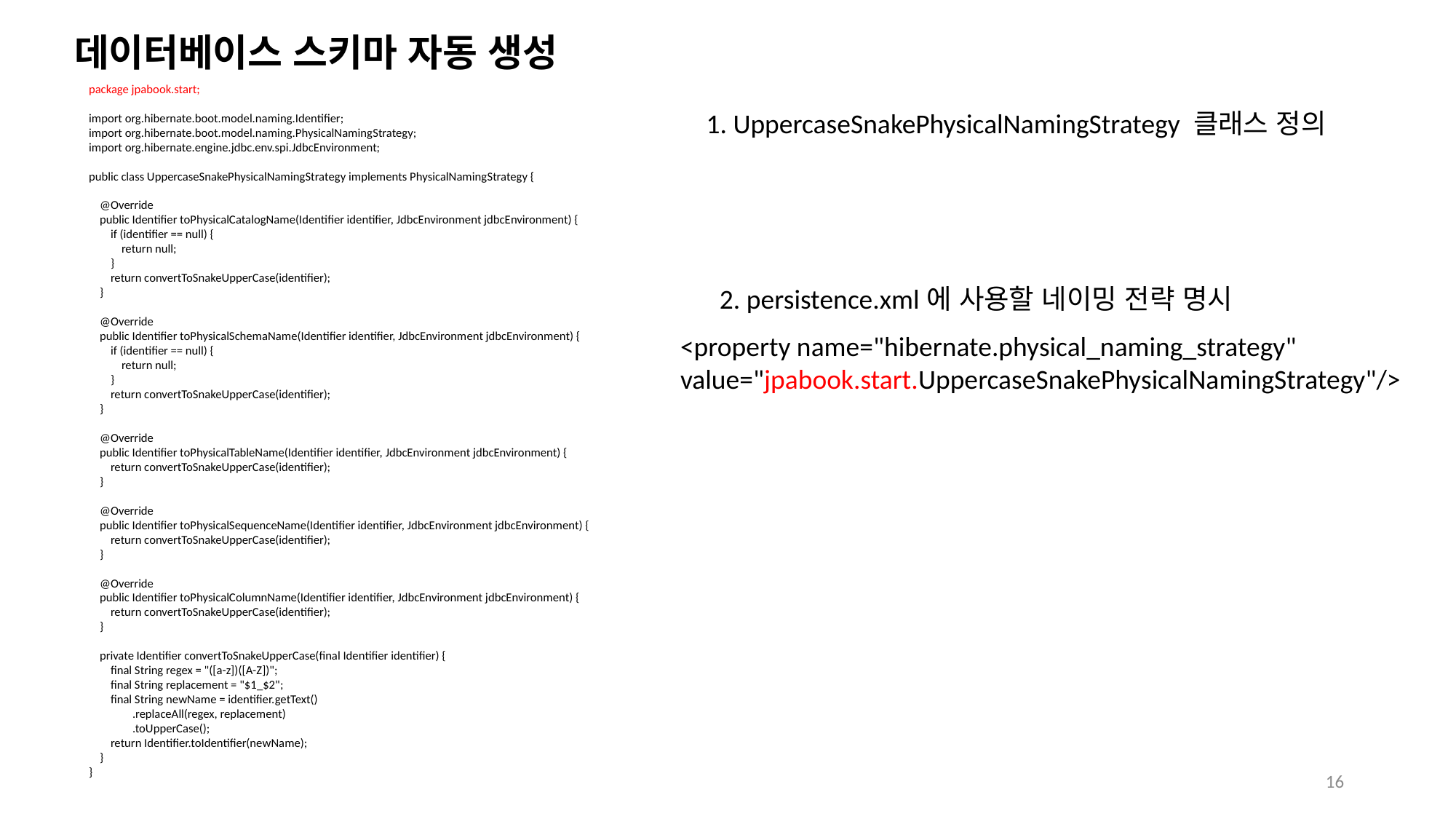

# 데이터베이스 스키마 자동 생성
package jpabook.start;

import org.hibernate.boot.model.naming.Identifier;
import org.hibernate.boot.model.naming.PhysicalNamingStrategy;
import org.hibernate.engine.jdbc.env.spi.JdbcEnvironment;

public class UppercaseSnakePhysicalNamingStrategy implements PhysicalNamingStrategy {

    @Override
    public Identifier toPhysicalCatalogName(Identifier identifier, JdbcEnvironment jdbcEnvironment) {
        if (identifier == null) {
            return null;
        }
        return convertToSnakeUpperCase(identifier);
    }

    @Override
    public Identifier toPhysicalSchemaName(Identifier identifier, JdbcEnvironment jdbcEnvironment) {
        if (identifier == null) {
            return null;
        }
        return convertToSnakeUpperCase(identifier);
    }

    @Override
    public Identifier toPhysicalTableName(Identifier identifier, JdbcEnvironment jdbcEnvironment) {
        return convertToSnakeUpperCase(identifier);
    }

    @Override
    public Identifier toPhysicalSequenceName(Identifier identifier, JdbcEnvironment jdbcEnvironment) {
        return convertToSnakeUpperCase(identifier);
    }

    @Override
    public Identifier toPhysicalColumnName(Identifier identifier, JdbcEnvironment jdbcEnvironment) {
        return convertToSnakeUpperCase(identifier);
    }

    private Identifier convertToSnakeUpperCase(final Identifier identifier) {
        final String regex = "([a-z])([A-Z])";
        final String replacement = "$1_$2";
        final String newName = identifier.getText()
                .replaceAll(regex, replacement)
                .toUpperCase();
        return Identifier.toIdentifier(newName);
    }
}
1. UppercaseSnakePhysicalNamingStrategy 클래스 정의
2. persistence.xml에 사용할 네이밍 전략 명시
<property name="hibernate.physical_naming_strategy" value="jpabook.start.UppercaseSnakePhysicalNamingStrategy"/>
16